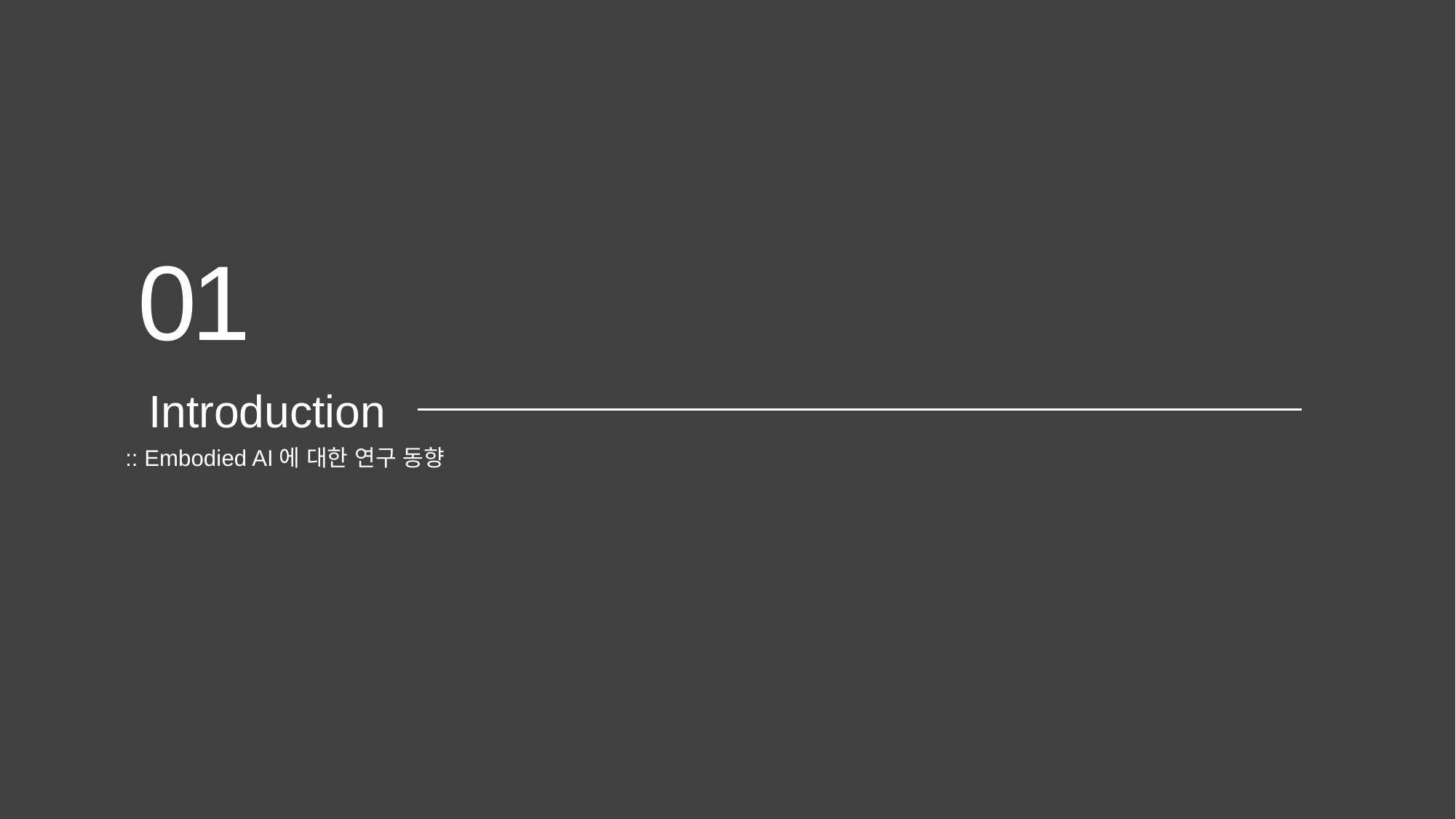

01
Introduction
:: Embodied AI에 대한 연구 동향